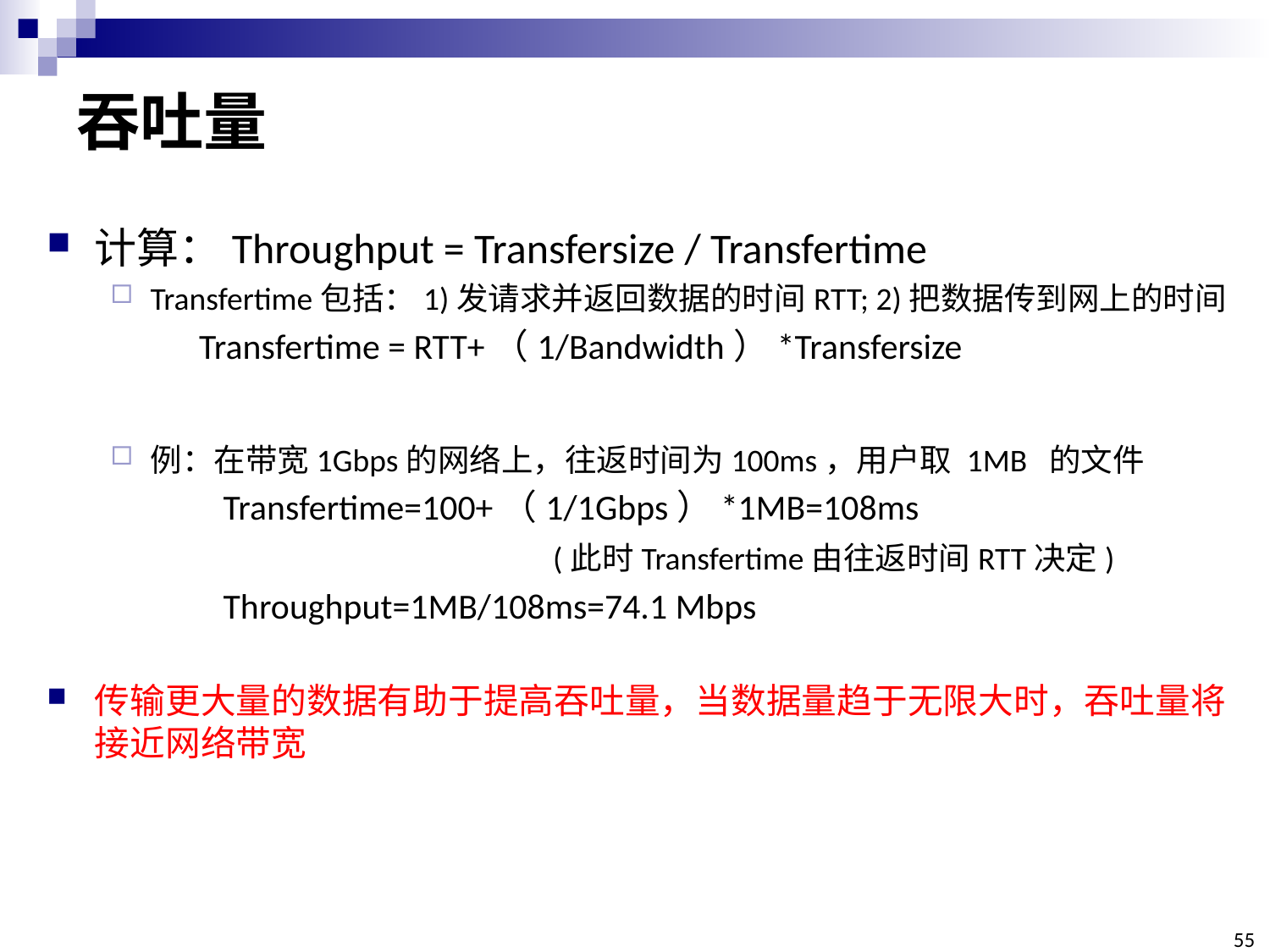

# 吞吐量
计算：Throughput = Transfersize / Transfertime
Transfertime包括：1)发请求并返回数据的时间RTT; 2)把数据传到网上的时间
           Transfertime = RTT+（1/Bandwidth）*Transfersize

例：在带宽1Gbps的网络上，往返时间为100ms，用户取 1MB  的文件
              Transfertime=100+（1/1Gbps）*1MB=108ms
                                                       (此时Transfertime由往返时间RTT决定)
              Throughput=1MB/108ms=74.1 Mbps
传输更大量的数据有助于提高吞吐量，当数据量趋于无限大时，吞吐量将接近网络带宽
55